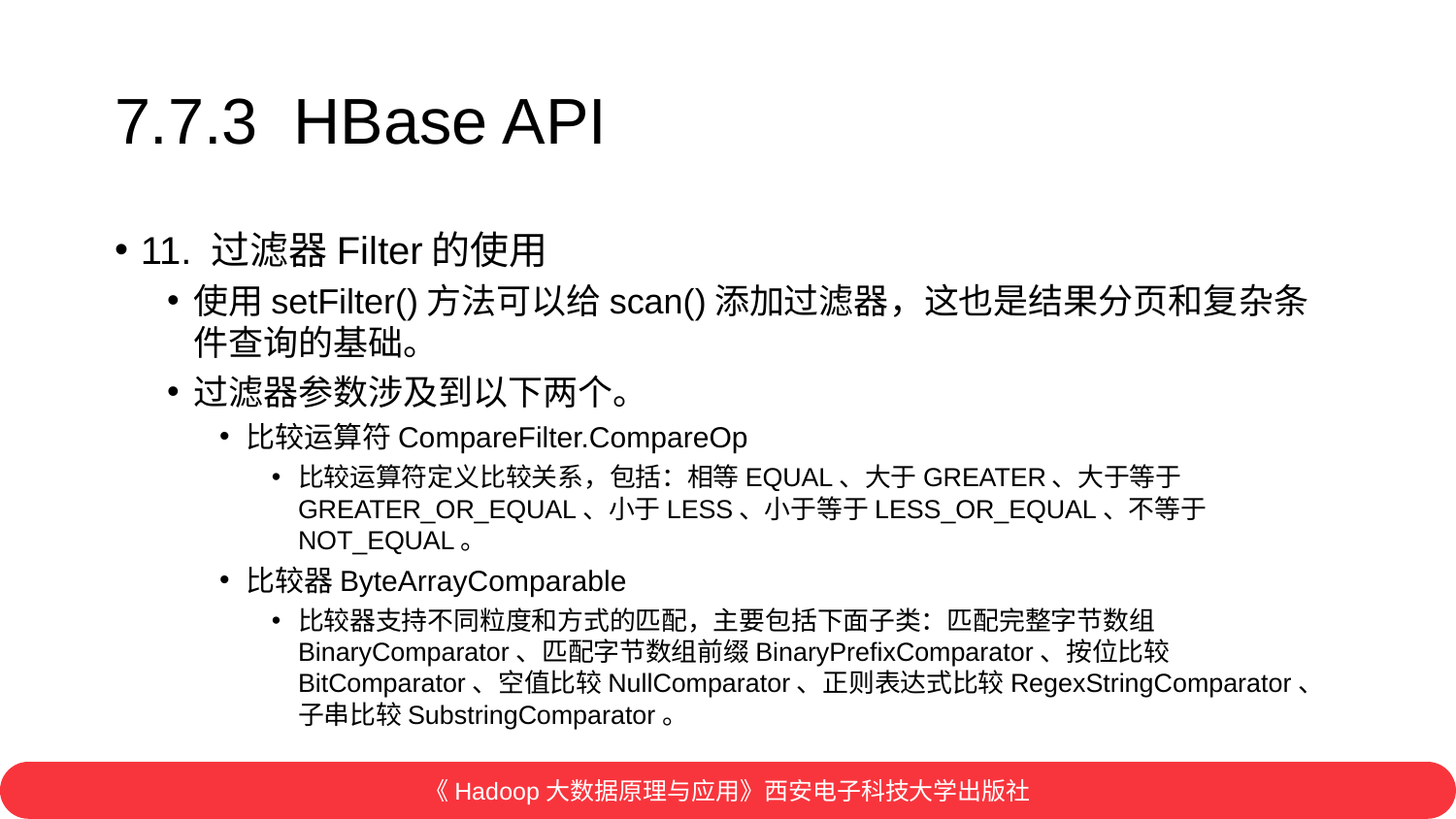

# 7.7.3  HBase API
11. 过滤器Filter的使用
使用setFilter()方法可以给scan()添加过滤器，这也是结果分页和复杂条件查询的基础。
过滤器参数涉及到以下两个。
比较运算符CompareFilter.CompareOp
比较运算符定义比较关系，包括：相等EQUAL、大于GREATER、大于等于GREATER_OR_EQUAL、小于LESS、小于等于LESS_OR_EQUAL、不等于NOT_EQUAL。
比较器ByteArrayComparable
比较器支持不同粒度和方式的匹配，主要包括下面子类：匹配完整字节数组BinaryComparator、匹配字节数组前缀BinaryPrefixComparator、按位比较BitComparator、空值比较NullComparator、正则表达式比较RegexStringComparator、子串比较SubstringComparator。